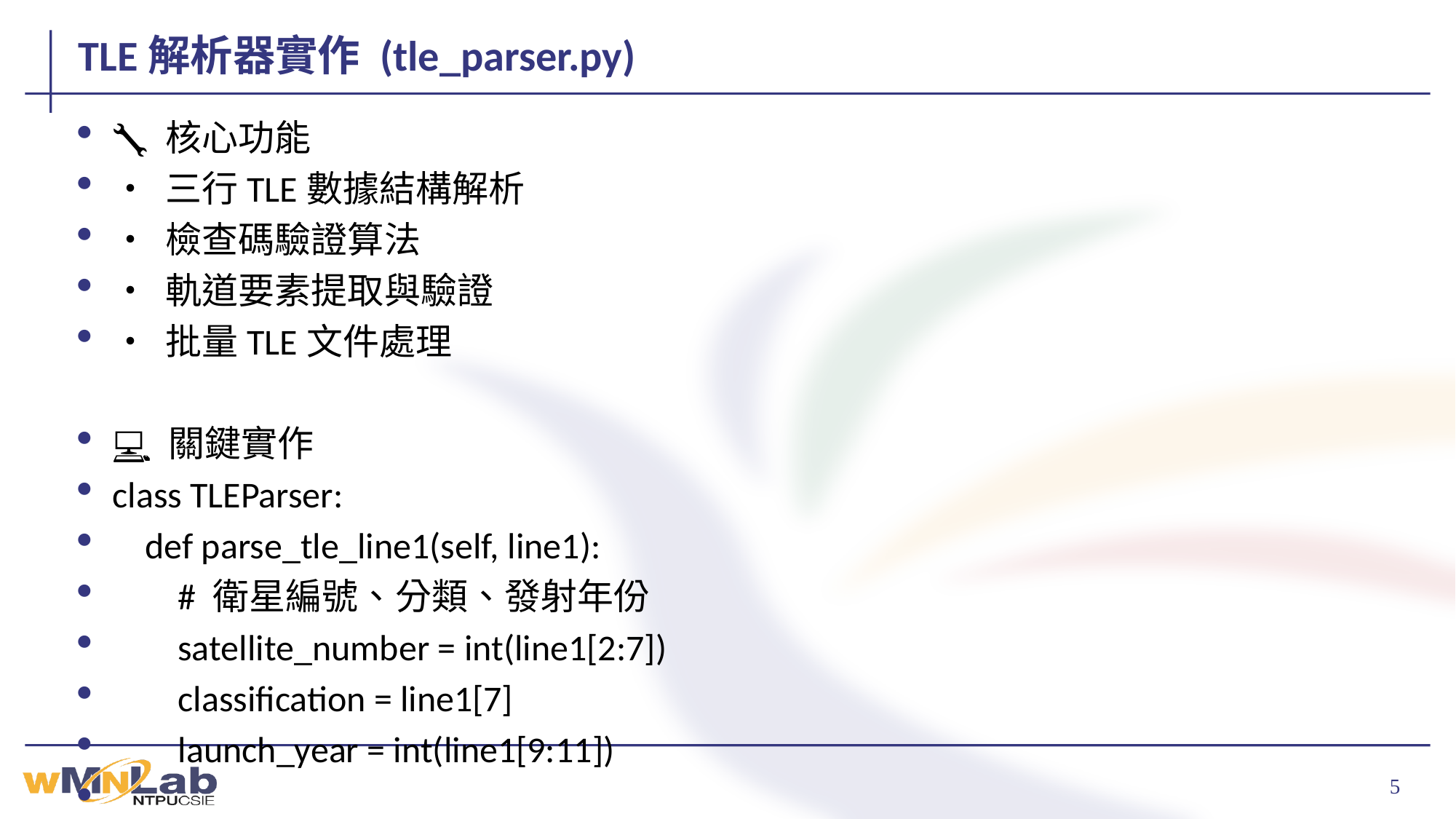

# TLE解析器實作 (tle_parser.py)
🔧 核心功能
• 三行TLE數據結構解析
• 檢查碼驗證算法
• 軌道要素提取與驗證
• 批量TLE文件處理

💻 關鍵實作
class TLEParser:
    def parse_tle_line1(self, line1):
        # 衛星編號、分類、發射年份
        satellite_number = int(line1[2:7])
        classification = line1[7]
        launch_year = int(line1[9:11])

    def parse_tle_line2(self, line2):
        # 軌道傾角、升交點赤經、偏心率
        inclination = float(line2[8:16])
        raan = float(line2[17:25])
        eccentricity = float('0.' + line2[26:33])

    def verify_checksum(self, tle_line):
        # 模10檢查碼驗證算法實作
        return calculated_checksum == expected_checksum